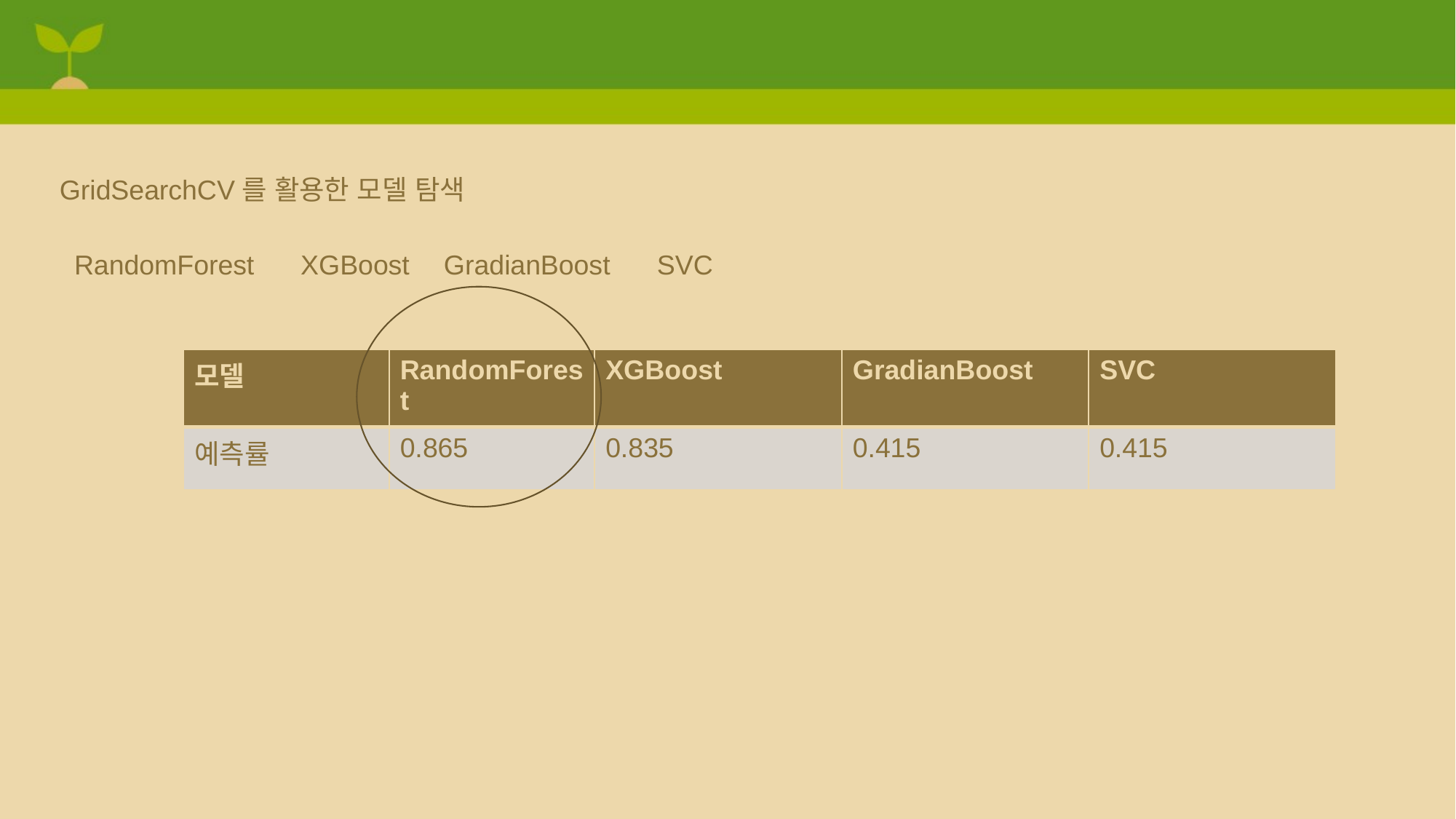

#

GridSearchCV를 활용한 모델 탐색
RandomForest
XGBoost
GradianBoost
SVC

| 모델 | RandomForest | XGBoost | GradianBoost | SVC |
| --- | --- | --- | --- | --- |
| 예측률 | 0.865 | 0.835 | 0.415 | 0.415 |